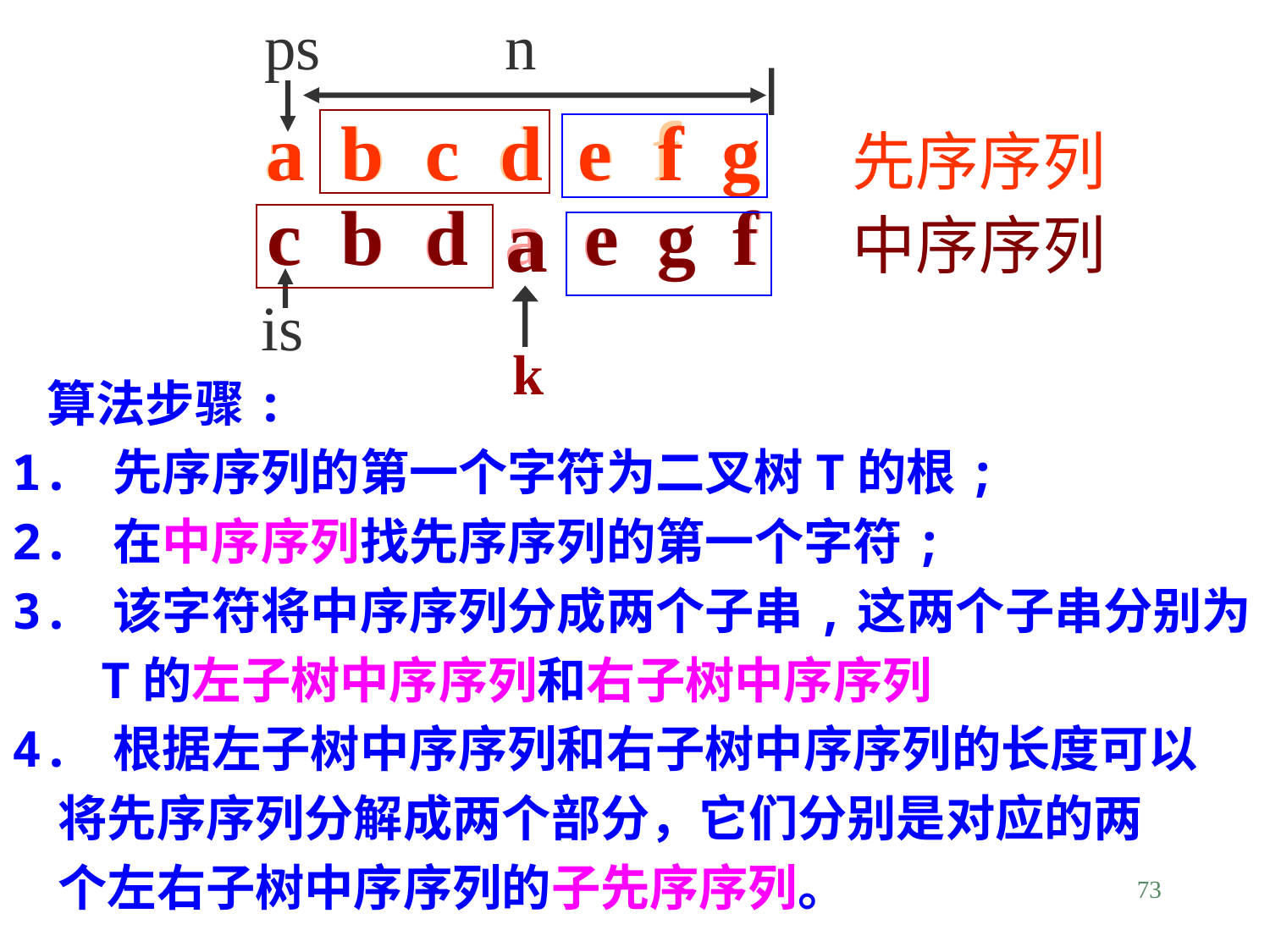

ps
n

is
a  b  c  d  e  f  g
a
b
c
d
e
f
g
先序序列中序序列

c
c  b  d  a  e  g  f
b
d
a
e
g
f

k
  算法步骤:
1. 先序序列的第一个字符为二叉树T的根;
2. 在中序序列找先序序列的第一个字符;
3. 该字符将中序序列分成两个子串,这两个子串分别为
   T的左子树中序序列和右子树中序序列
4. 根据左子树中序序列和右子树中序序列的长度可以
   将先序序列分解成两个部分，它们分别是对应的两
   个左右子树中序序列的子先序序列。

73